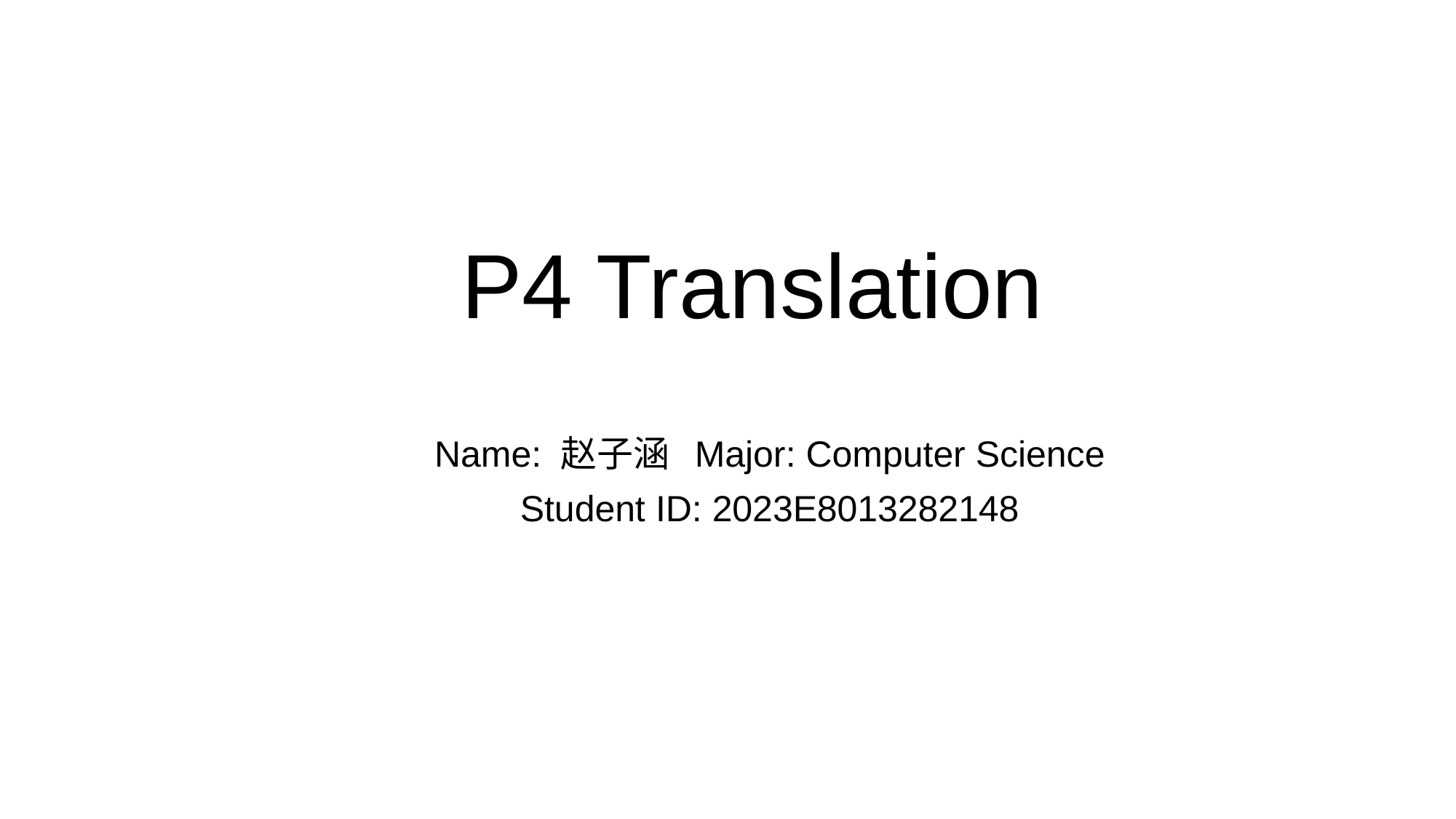

# P4 Translation
Name: 赵子涵  Major: Computer Science
Student ID: 2023E8013282148